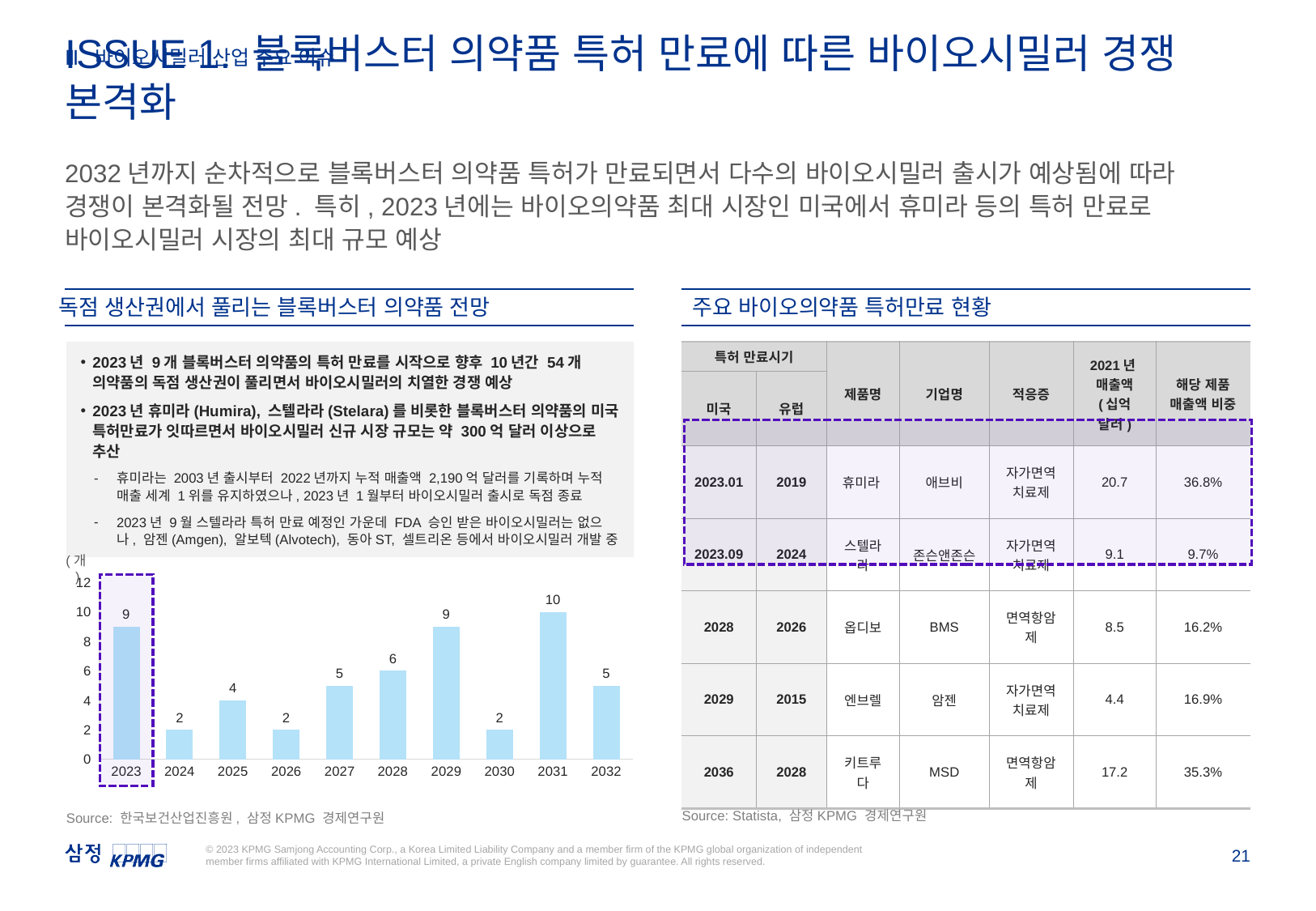

Ⅲ. 바이오시밀러 산업 주요 이슈
ISSUE 1. 블록버스터 의약품 특허 만료에 따른 바이오시밀러 경쟁 본격화
2032년까지 순차적으로 블록버스터 의약품 특허가 만료되면서 다수의 바이오시밀러 출시가 예상됨에 따라 경쟁이 본격화될 전망. 특히, 2023년에는 바이오의약품 최대 시장인 미국에서 휴미라 등의 특허 만료로 바이오시밀러 시장의 최대 규모 예상
독점 생산권에서 풀리는 블록버스터 의약품 전망
 주요 바이오의약품 특허만료 현황
2023년 9개 블록버스터 의약품의 특허 만료를 시작으로 향후 10년간 54개 의약품의 독점 생산권이 풀리면서 바이오시밀러의 치열한 경쟁 예상
2023년 휴미라(Humira), 스텔라라(Stelara)를 비롯한 블록버스터 의약품의 미국 특허만료가 잇따르면서 바이오시밀러 신규 시장 규모는 약 300억 달러 이상으로 추산
휴미라는 2003년 출시부터 2022년까지 누적 매출액 2,190억 달러를 기록하며 누적 매출 세계 1위를 유지하였으나, 2023년 1월부터 바이오시밀러 출시로 독점 종료
2023년 9월 스텔라라 특허 만료 예정인 가운데 FDA 승인 받은 바이오시밀러는 없으나, 암젠(Amgen), 알보텍(Alvotech), 동아ST, 셀트리온 등에서 바이오시밀러 개발 중
| 특허 만료시기 |  | 제품명 | 기업명 | 적응증 | 2021년 매출액 (십억 달러) | 해당 제품 매출액 비중 |
| --- | --- | --- | --- | --- | --- | --- |
| 미국 | 유럽 |  |  |  |  |  |
| 2023.01 | 2019 | 휴미라 | 애브비 | 자가면역 치료제 | 20.7 | 36.8% |
| 2023.09 | 2024 | 스텔라라 | 존슨앤존슨 | 자가면역 치료제 | 9.1 | 9.7% |
| 2028 | 2026 | 옵디보 | BMS | 면역항암제 | 8.5 | 16.2% |
| 2029 | 2015 | 엔브렐 | 암젠 | 자가면역 치료제 | 4.4 | 16.9% |
| 2036 | 2028 | 키트루다 | MSD | 면역항암제 | 17.2 | 35.3% |

(개)

### Chart

| Category | 승인 |
|---|---|
| 2023 | 9.0 |
| 2024 | 2.0 |
| 2025 | 4.0 |
| 2026 | 2.0 |
| 2027 | 5.0 |
| 2028 | 6.0 |
| 2029 | 9.0 |
| 2030 | 2.0 |
| 2031 | 10.0 |
| 2032 | 5.0 |
Source: Statista, 삼정KPMG 경제연구원
Source: 한국보건산업진흥원, 삼정KPMG 경제연구원